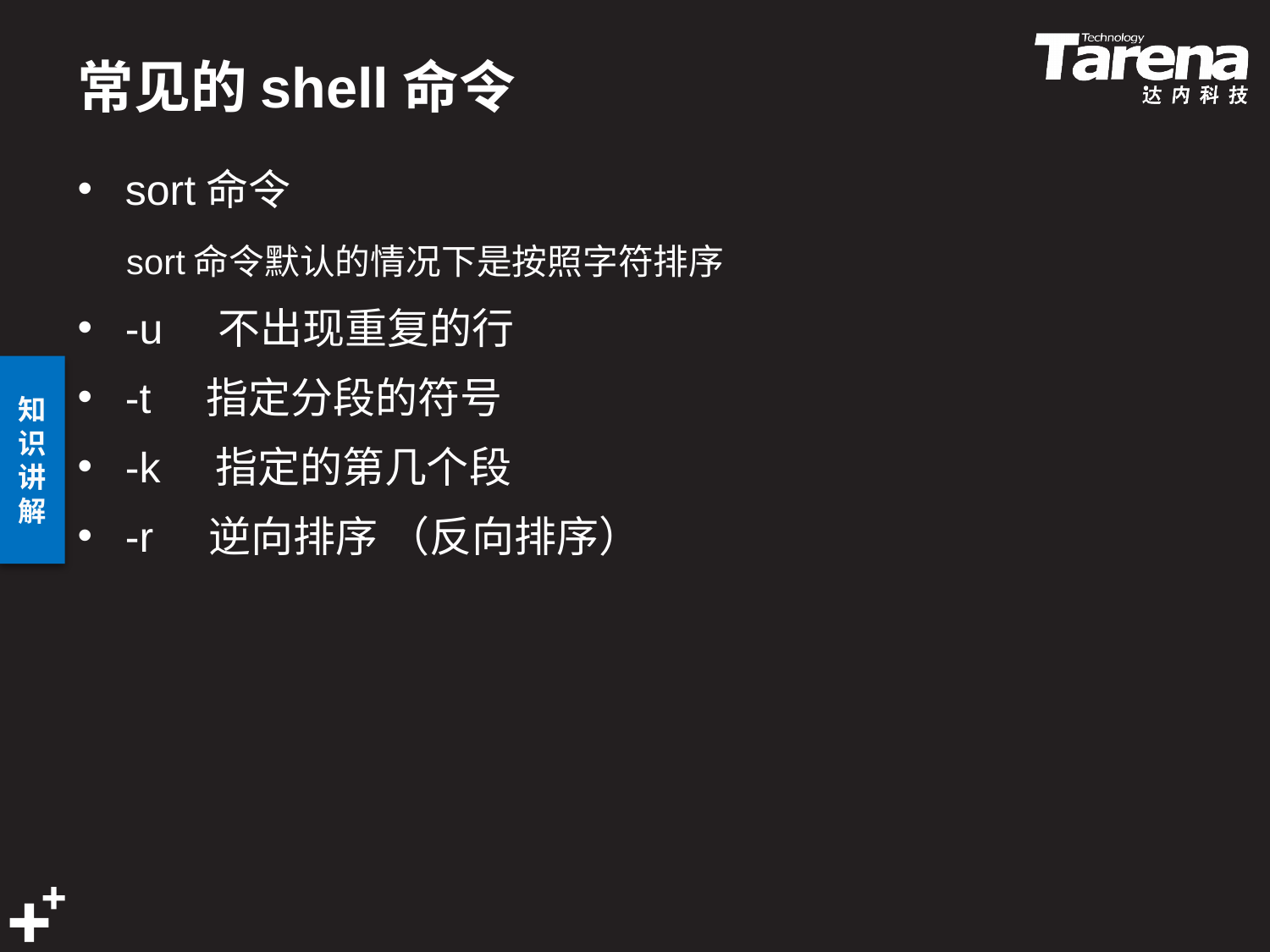

# 常见的shell命令
sort命令
     sort命令默认的情况下是按照字符排序 
-u  不出现重复的行 
-t  指定分段的符号 
-k  指定的第几个段 
-r  逆向排序 （反向排序）